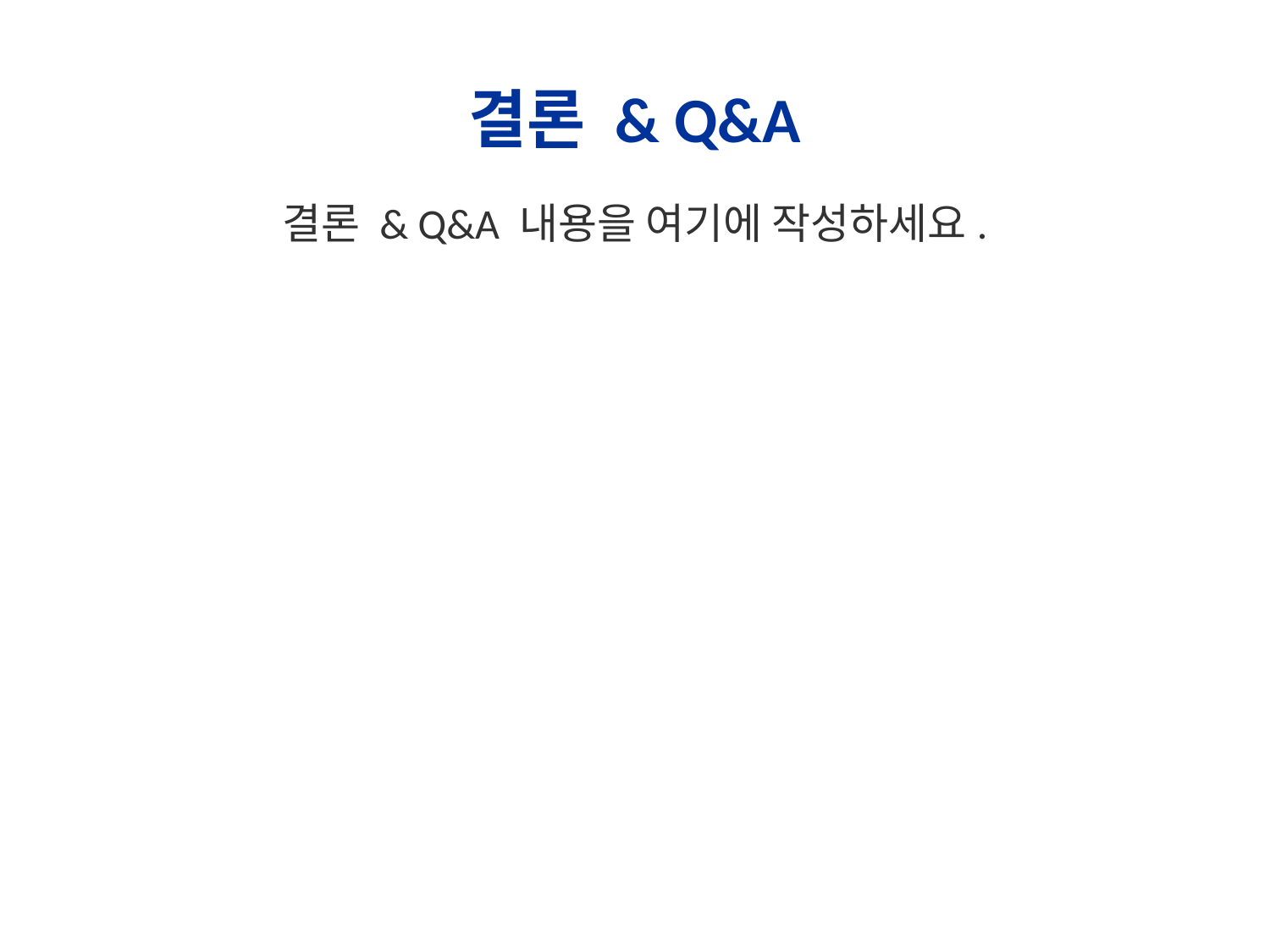

# 결론 & Q&A
결론 & Q&A 내용을 여기에 작성하세요.